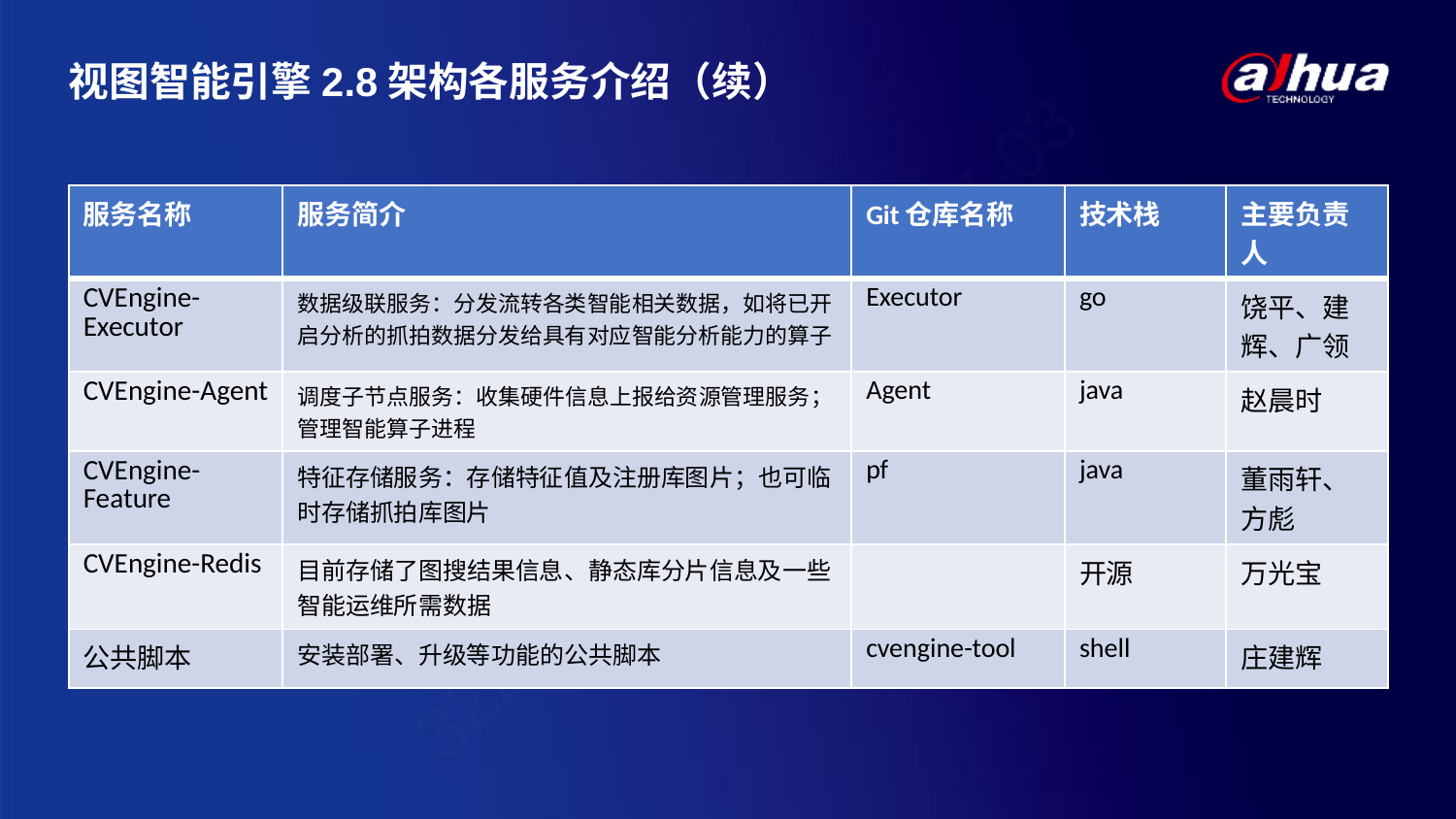

# 视图智能引擎2.8架构各服务介绍（续）
| 服务名称 | 服务简介 | Git仓库名称 | 技术栈 | 主要负责人 |
| --- | --- | --- | --- | --- |
| CVEngine-Executor | 数据级联服务：分发流转各类智能相关数据，如将已开启分析的抓拍数据分发给具有对应智能分析能力的算子 | Executor | go | 饶平、建辉、广领 |
| CVEngine-Agent | 调度子节点服务：收集硬件信息上报给资源管理服务；管理智能算子进程 | Agent | java | 赵晨时 |
| CVEngine-Feature | 特征存储服务：存储特征值及注册库图片；也可临时存储抓拍库图片 | pf | java | 董雨轩、方彪 |
| CVEngine-Redis | 目前存储了图搜结果信息、静态库分片信息及一些智能运维所需数据 |  | 开源 | 万光宝 |
| 公共脚本 | 安装部署、升级等功能的公共脚本 | cvengine-tool | shell | 庄建辉 |